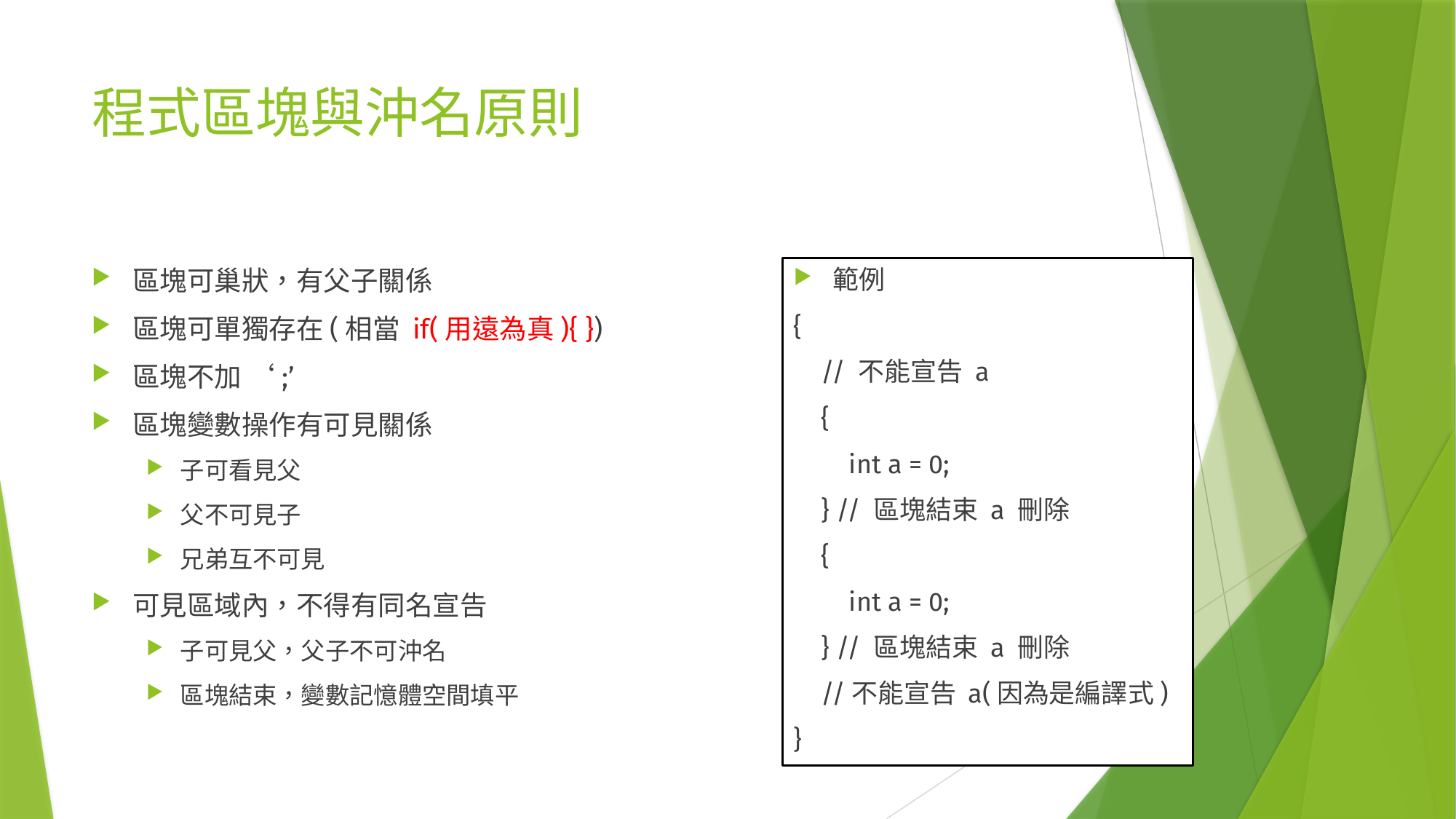

# 程式區塊與沖名原則
區塊可巢狀，有父子關係
區塊可單獨存在(相當 if(用遠為真){ })
區塊不加 ‘;’
區塊變數操作有可見關係
子可看見父
父不可見子
兄弟互不可見
可見區域內，不得有同名宣告
子可見父，父子不可沖名
區塊結束，變數記憶體空間填平
範例
{
    // 不能宣告 a
    {
        int a = 0;
    } // 區塊結束 a 刪除
    {
        int a = 0;
    } // 區塊結束 a 刪除
    //不能宣告 a(因為是編譯式)
}